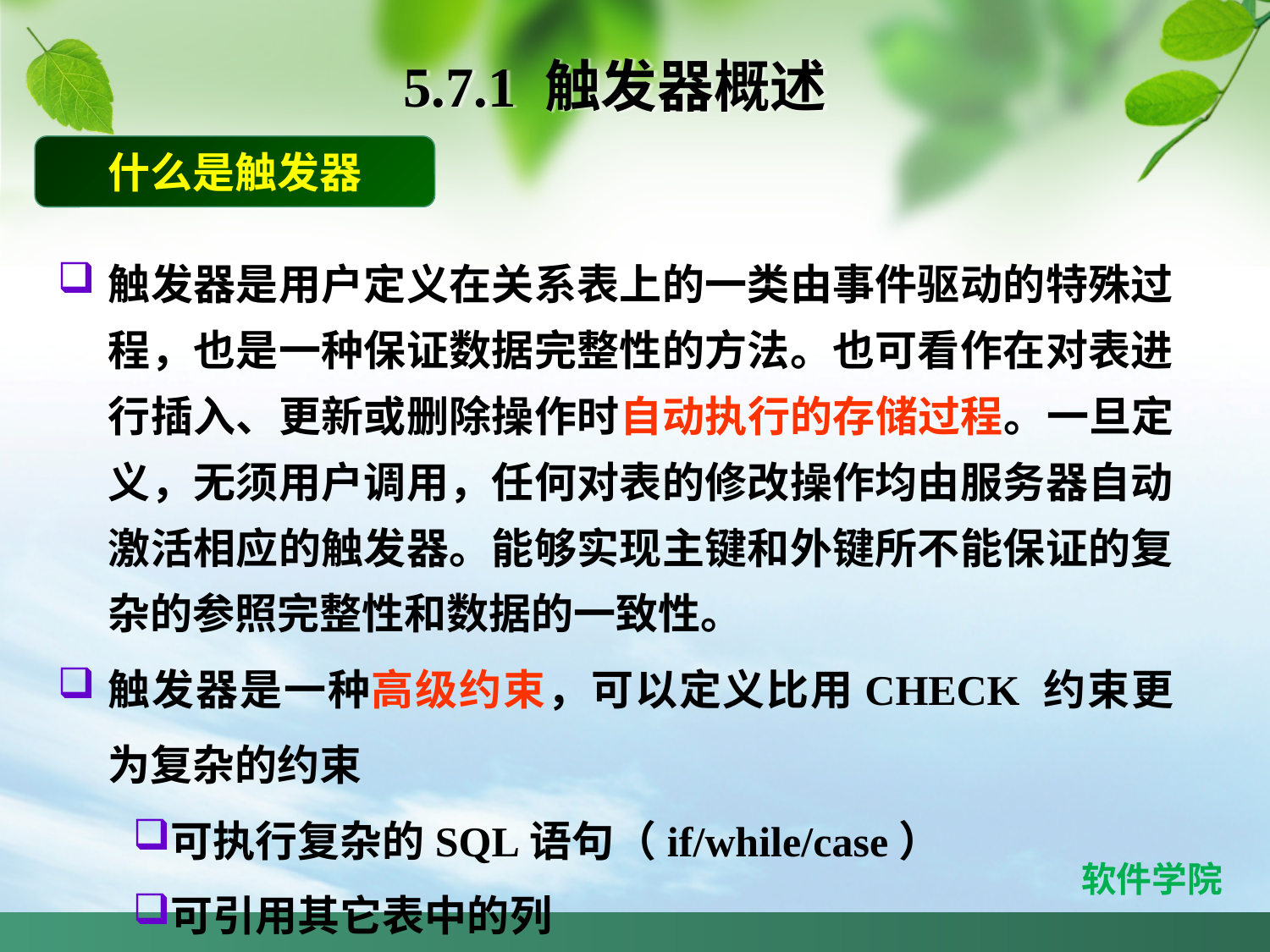

5.7.1 触发器概述
什么是触发器
触发器是用户定义在关系表上的一类由事件驱动的特殊过程，也是一种保证数据完整性的方法。也可看作在对表进行插入、更新或删除操作时自动执行的存储过程。一旦定义，无须用户调用，任何对表的修改操作均由服务器自动激活相应的触发器。能够实现主键和外键所不能保证的复杂的参照完整性和数据的一致性。
触发器是一种高级约束，可以定义比用CHECK 约束更为复杂的约束
可执行复杂的SQL语句（if/while/case）
可引用其它表中的列